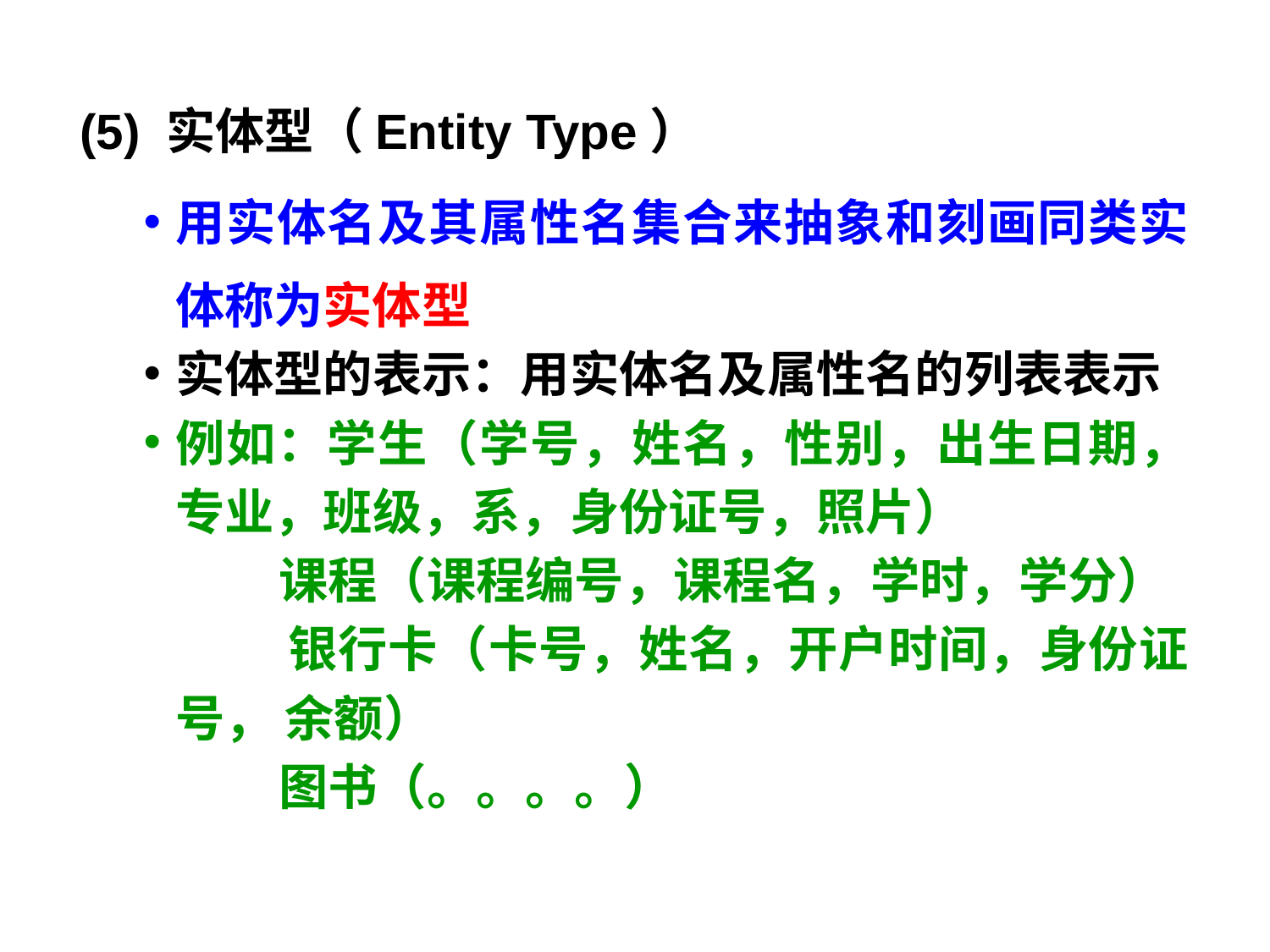

(5) 实体型（Entity Type）
用实体名及其属性名集合来抽象和刻画同类实体称为实体型
实体型的表示：用实体名及属性名的列表表示
例如：学生（学号，姓名，性别，出生日期，专业，班级，系，身份证号，照片）
           课程（课程编号，课程名，学时，学分）
           银行卡（卡号，姓名，开户时间，身份证号， 余额）
           图书（。。。。）